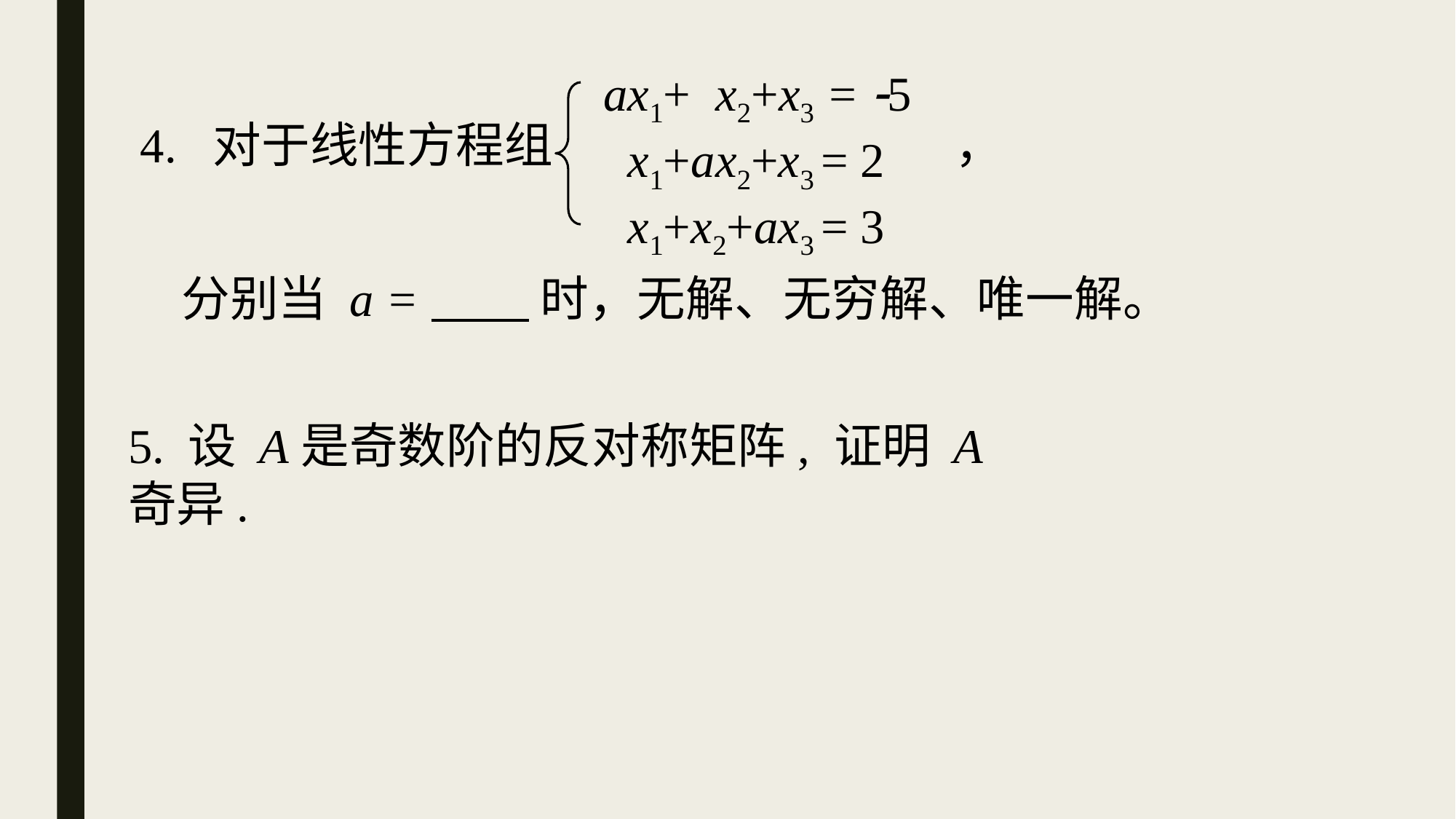

ax1+  x2+x3 = −5
  x1+ax2+x3 = 2
  x1+x2+ax3 = 3

4.  对于线性方程组                                     ，
分别当 a =         时，无解、无穷解、唯一解。
5. 设 A是奇数阶的反对称矩阵, 证明 A奇异.